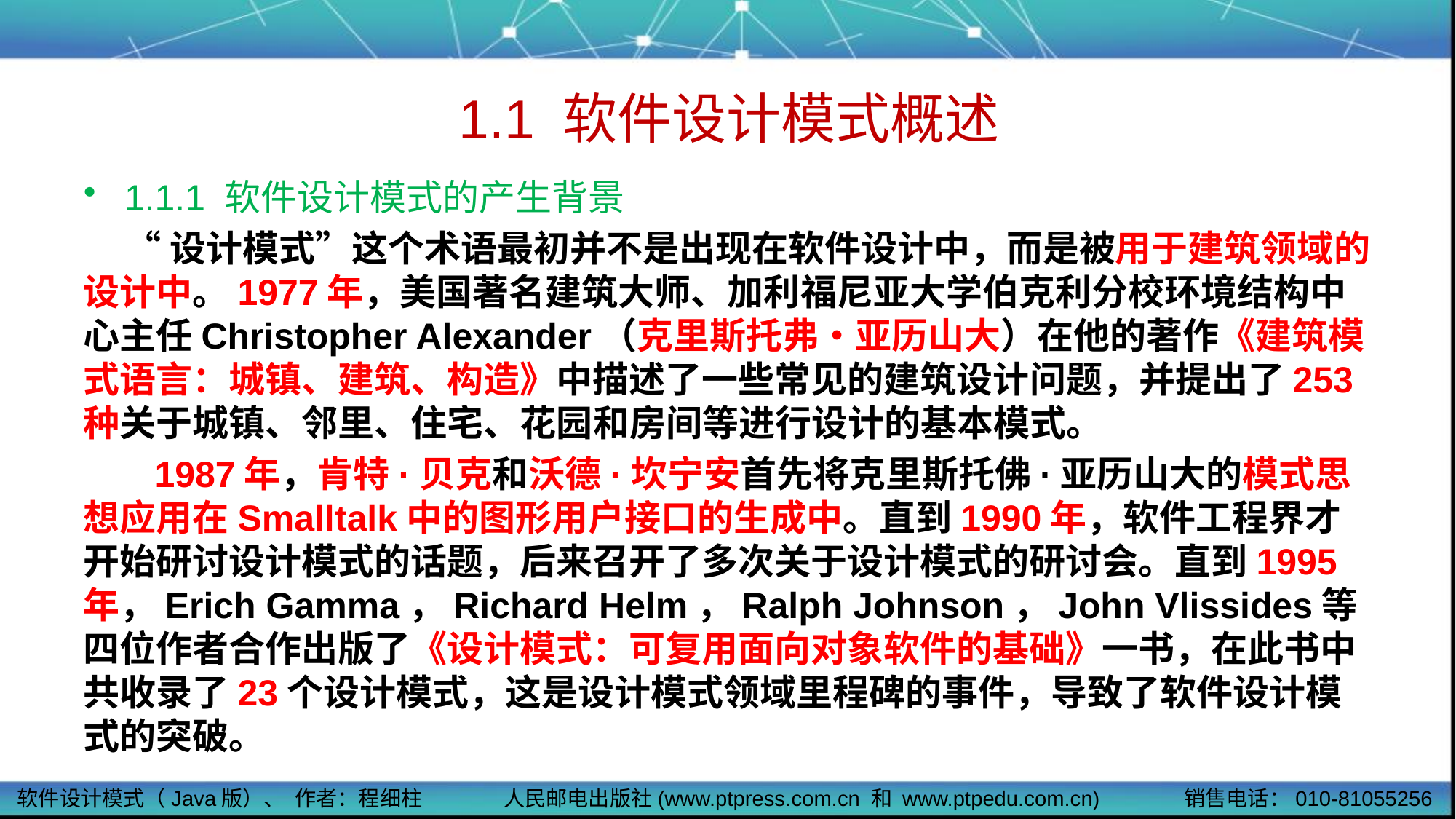

# 1.1 软件设计模式概述
1.1.1 软件设计模式的产生背景
     “设计模式”这个术语最初并不是出现在软件设计中，而是被用于建筑领域的设计中。1977年，美国著名建筑大师、加利福尼亚大学伯克利分校环境结构中心主任Christopher Alexander（克里斯托弗•亚历山大）在他的著作《建筑模式语言：城镇、建筑、构造》中描述了一些常见的建筑设计问题，并提出了253种关于城镇、邻里、住宅、花园和房间等进行设计的基本模式。
       1987年，肯特·贝克和沃德·坎宁安首先将克里斯托佛·亚历山大的模式思想应用在Smalltalk中的图形用户接口的生成中。直到1990年，软件工程界才开始研讨设计模式的话题，后来召开了多次关于设计模式的研讨会。直到1995年，Erich Gamma，Richard Helm，Ralph Johnson，John Vlissides等四位作者合作出版了《设计模式：可复用面向对象软件的基础》一书，在此书中共收录了23个设计模式，这是设计模式领域里程碑的事件，导致了软件设计模式的突破。
软件设计模式（Java版）、  作者：程细柱
人民邮电出版社(www.ptpress.com.cn 和 www.ptpedu.com.cn)
销售电话：010-81055256